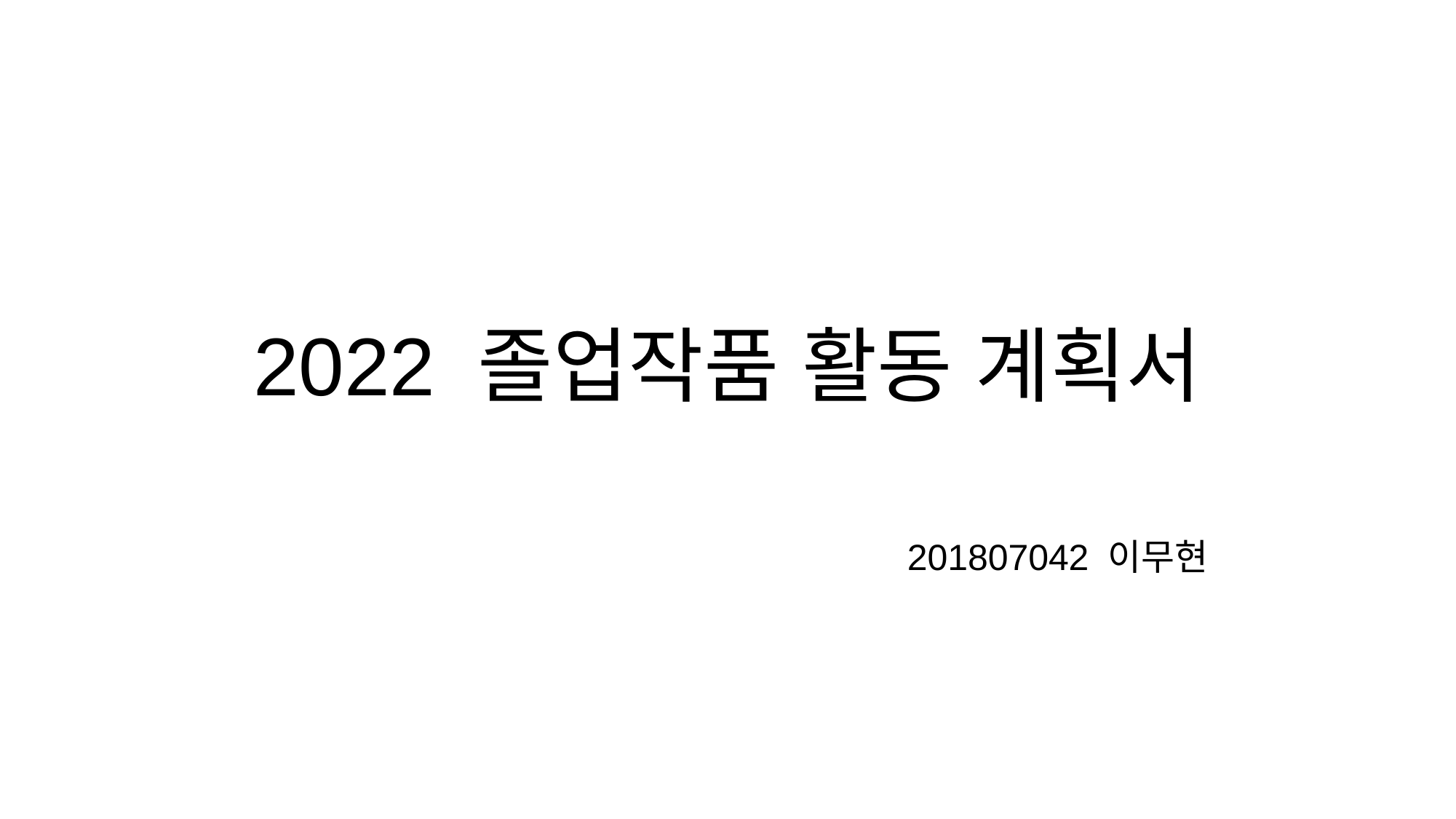

# 2022 졸업작품 활동 계획서
201807042 이무현